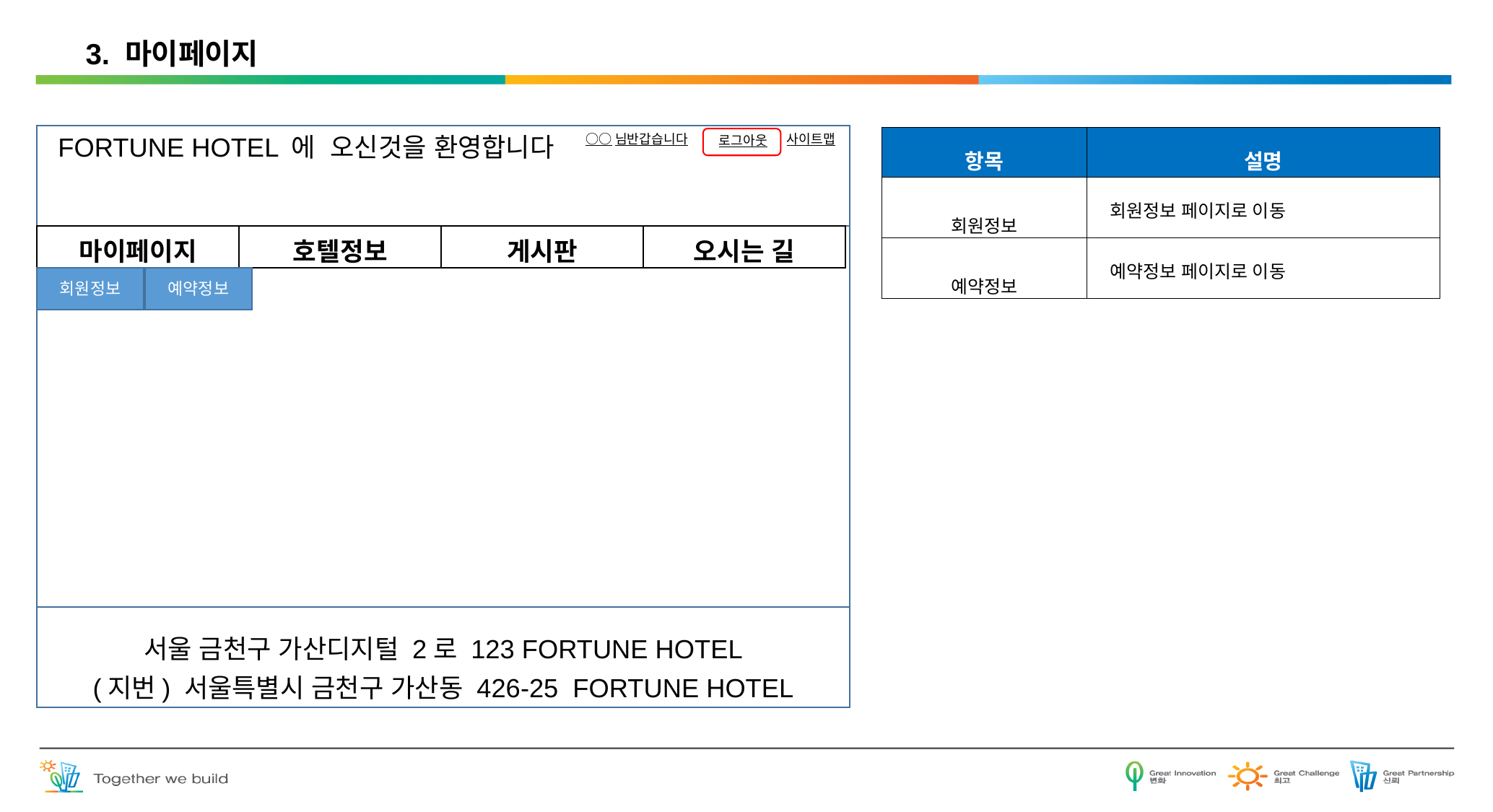

# 3. 마이페이지
○○님반갑습니다
사이트맵
FORTUNE HOTEL 에  오신것을 환영합니다

| 항목 | 설명 |
| --- | --- |
| 회원정보 | 회원정보 페이지로 이동 |
| 예약정보 | 예약정보 페이지로 이동 |
로그아웃

| 마이페이지 | 호텔정보 | 게시판 | 오시는 길 |
| --- | --- | --- | --- |
회원정보
예약정보

서울 금천구 가산디지털 2로 123 FORTUNE HOTEL
(지번) 서울특별시 금천구 가산동 426-25  FORTUNE HOTEL